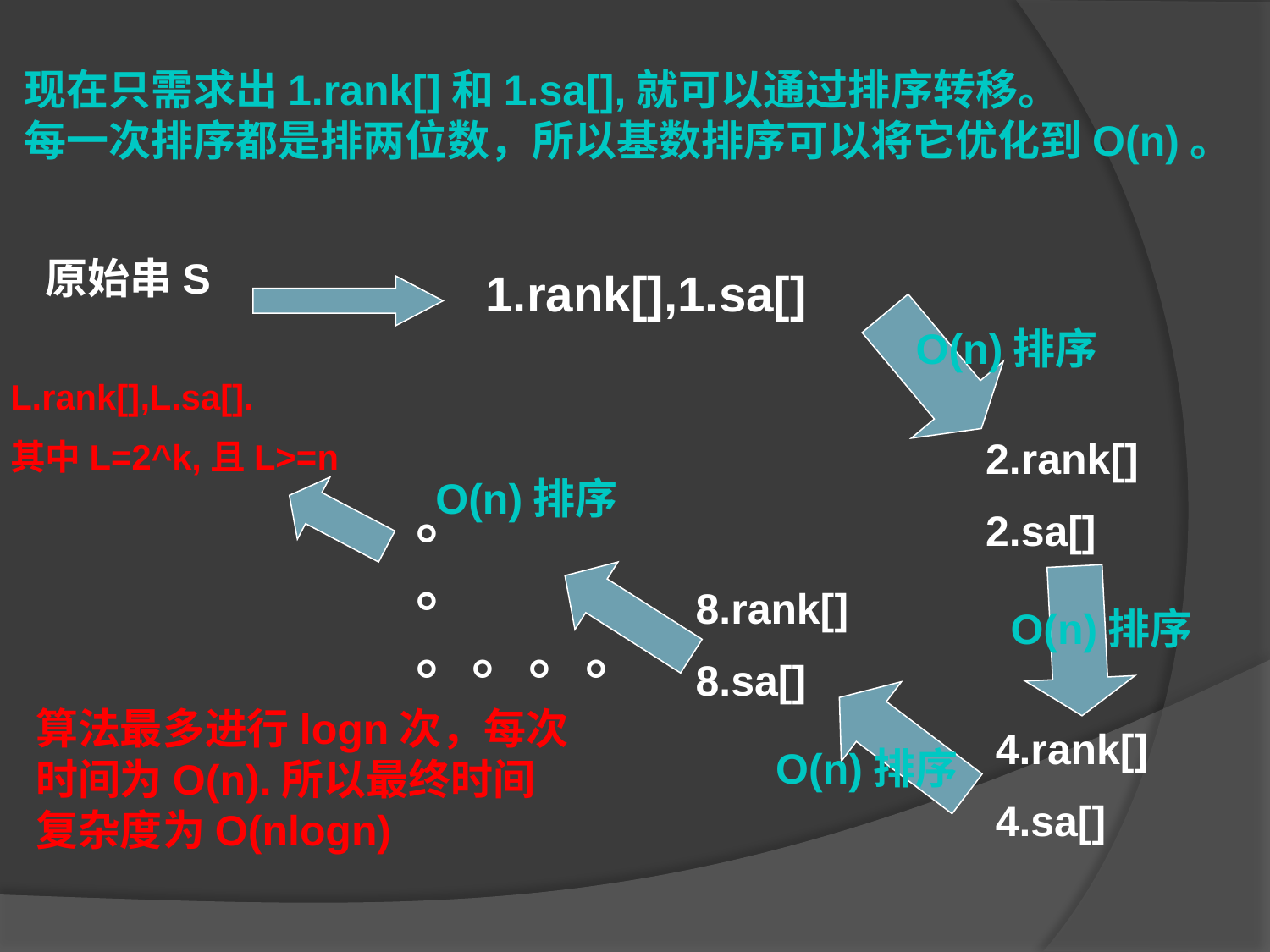

现在只需求出1.rank[]和1.sa[],就可以通过排序转移。
每一次排序都是排两位数，所以基数排序可以将它优化到O(n)。
原始串S
1.rank[],1.sa[]

O(n)排序
L.rank[],L.sa[].
其中L=2^k,且L>=n
2.rank[]
2.sa[]
O(n)排序
。。。。。。

8.rank[]
8.sa[]

O(n)排序
算法最多进行logn次，每次时间为O(n).所以最终时间复杂度为O(nlogn)

4.rank[]
4.sa[]
O(n)排序